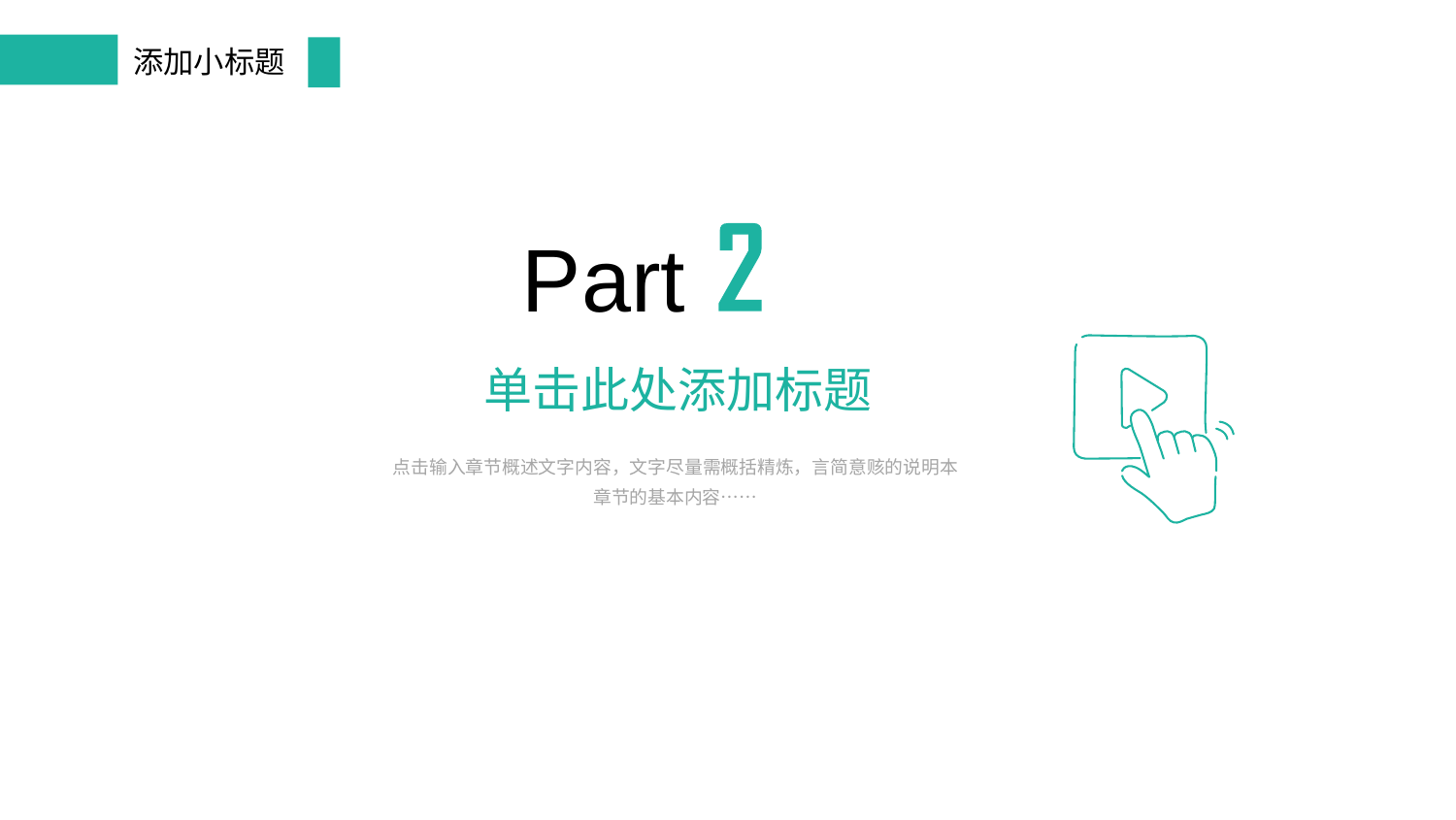

Part

单击此处添加标题
点击输入章节概述文字内容，文字尽量需概括精炼，言简意赅的说明本章节的基本内容……